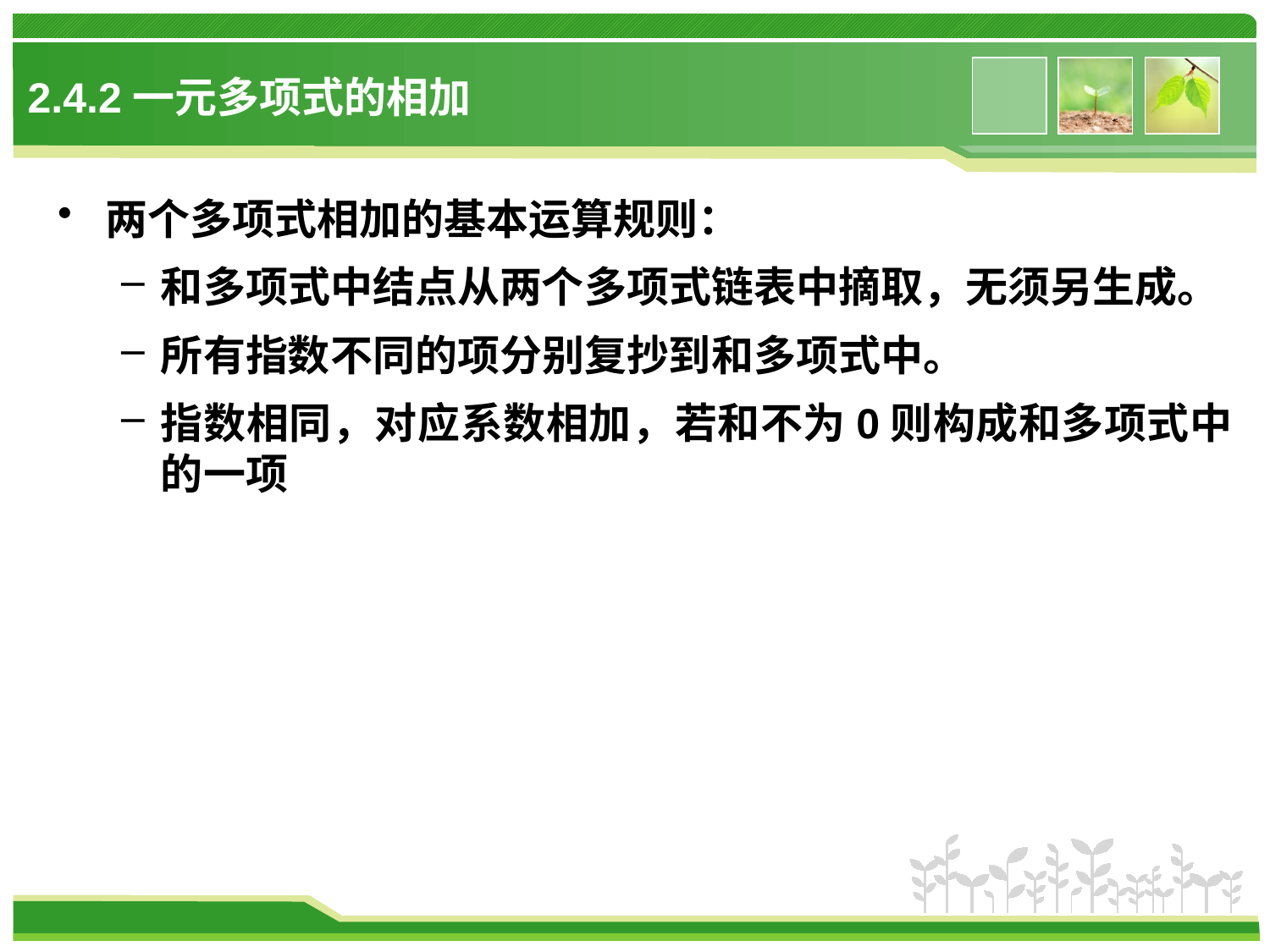

# 2.4.2一元多项式的相加
两个多项式相加的基本运算规则：
和多项式中结点从两个多项式链表中摘取，无须另生成。
所有指数不同的项分别复抄到和多项式中。
指数相同，对应系数相加，若和不为0则构成和多项式中的一项